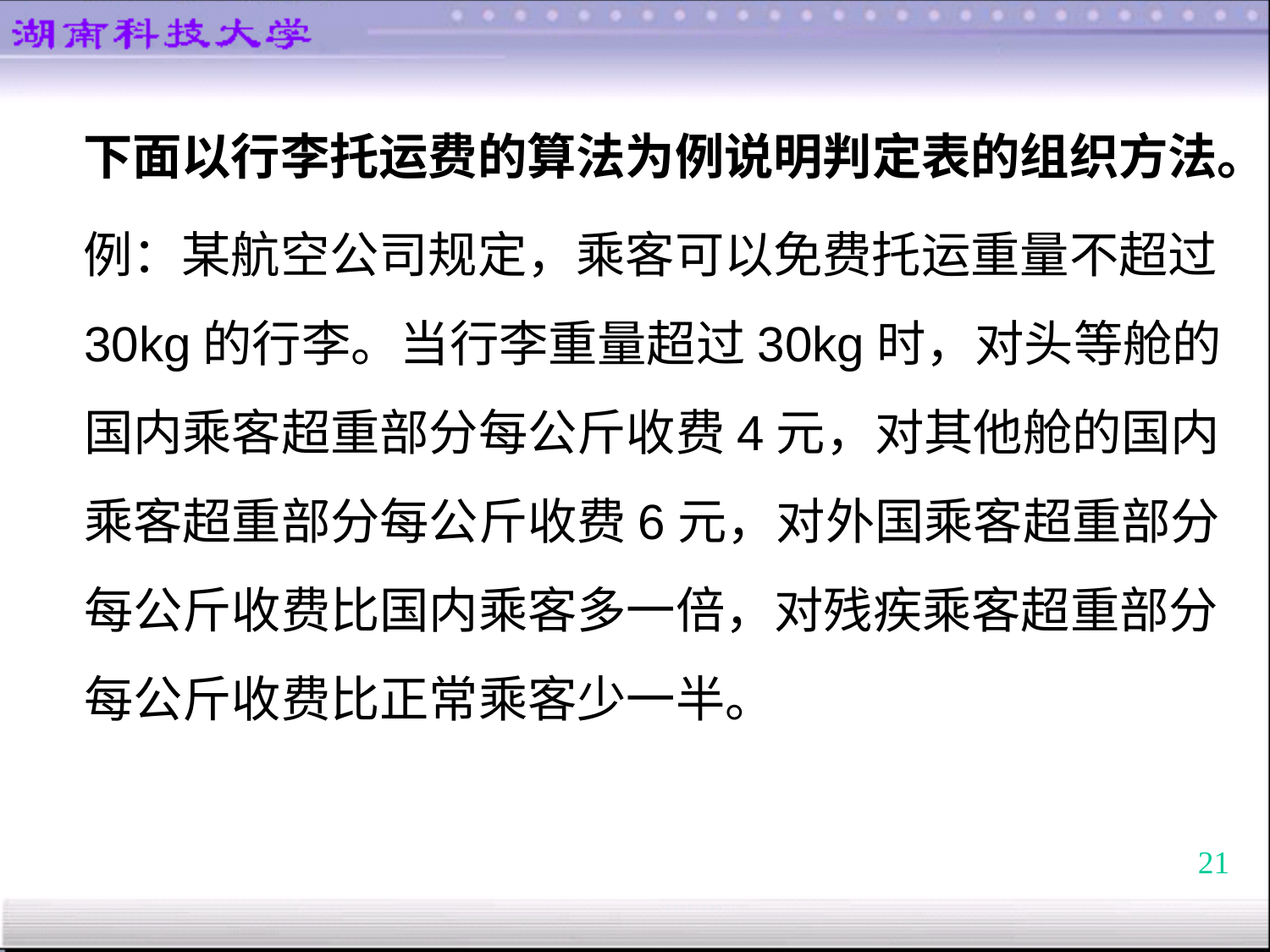

下面以行李托运费的算法为例说明判定表的组织方法。
例：某航空公司规定，乘客可以免费托运重量不超过30kg的行李。当行李重量超过30kg时，对头等舱的国内乘客超重部分每公斤收费4元，对其他舱的国内乘客超重部分每公斤收费6元，对外国乘客超重部分每公斤收费比国内乘客多一倍，对残疾乘客超重部分每公斤收费比正常乘客少一半。
21